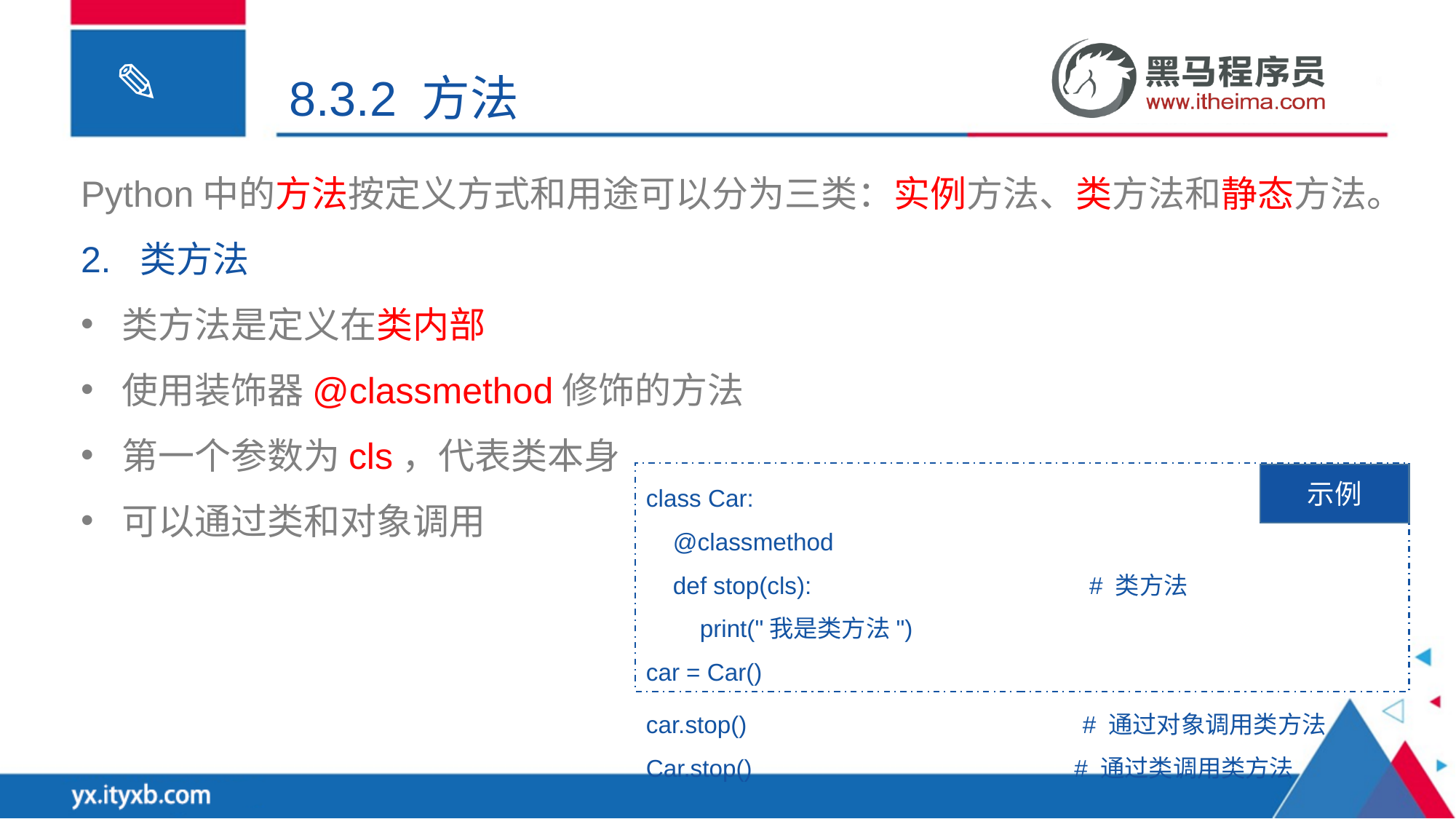

8.3.2 方法
Python中的方法按定义方式和用途可以分为三类：实例方法、类方法和静态方法。
2.  类方法
类方法是定义在类内部
使用装饰器@classmethod修饰的方法
第一个参数为cls，代表类本身
可以通过类和对象调用
class Car:
    @classmethod
    def stop(cls):  			 # 类方法
        print("我是类方法")
car = Car()
示例
car.stop()   			# 通过对象调用类方法
Car.stop()   		               # 通过类调用类方法